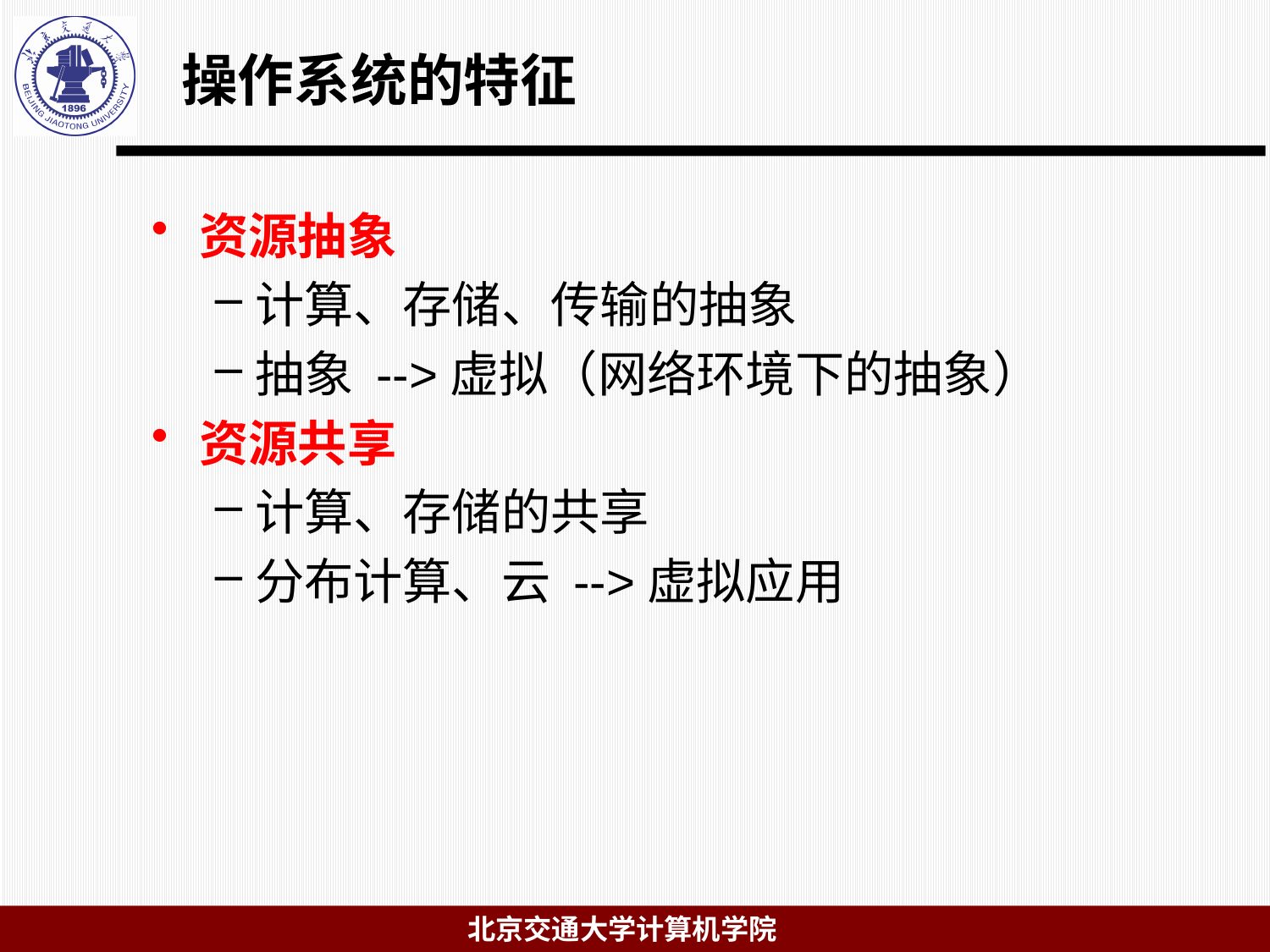

# 操作系统的特征
资源抽象
计算、存储、传输的抽象
抽象 -->虚拟（网络环境下的抽象）
资源共享
计算、存储的共享
分布计算、云 -->虚拟应用